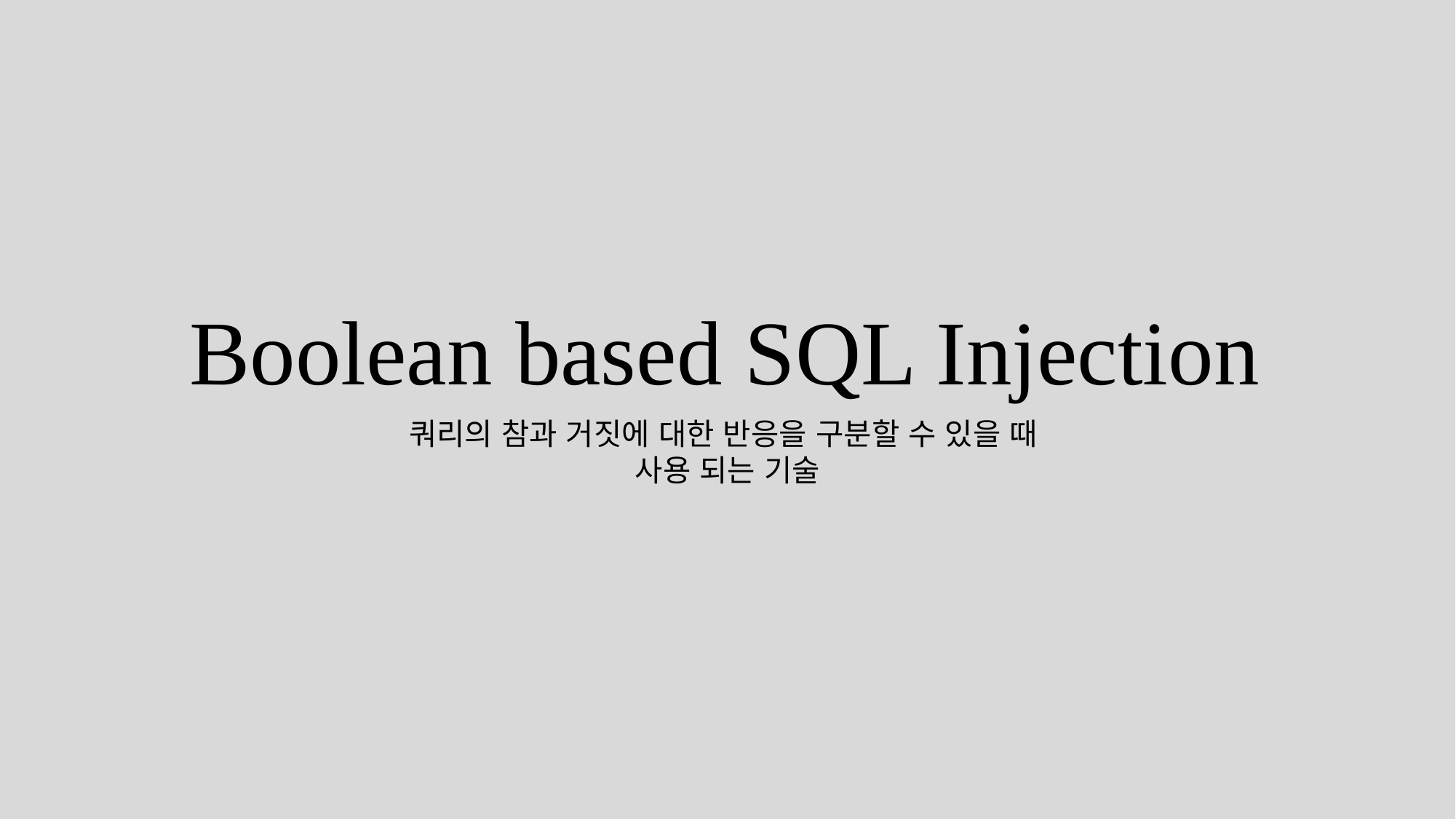

Boolean based SQL Injection
쿼리의 참과 거짓에 대한 반응을 구분할 수 있을 때
사용 되는 기술